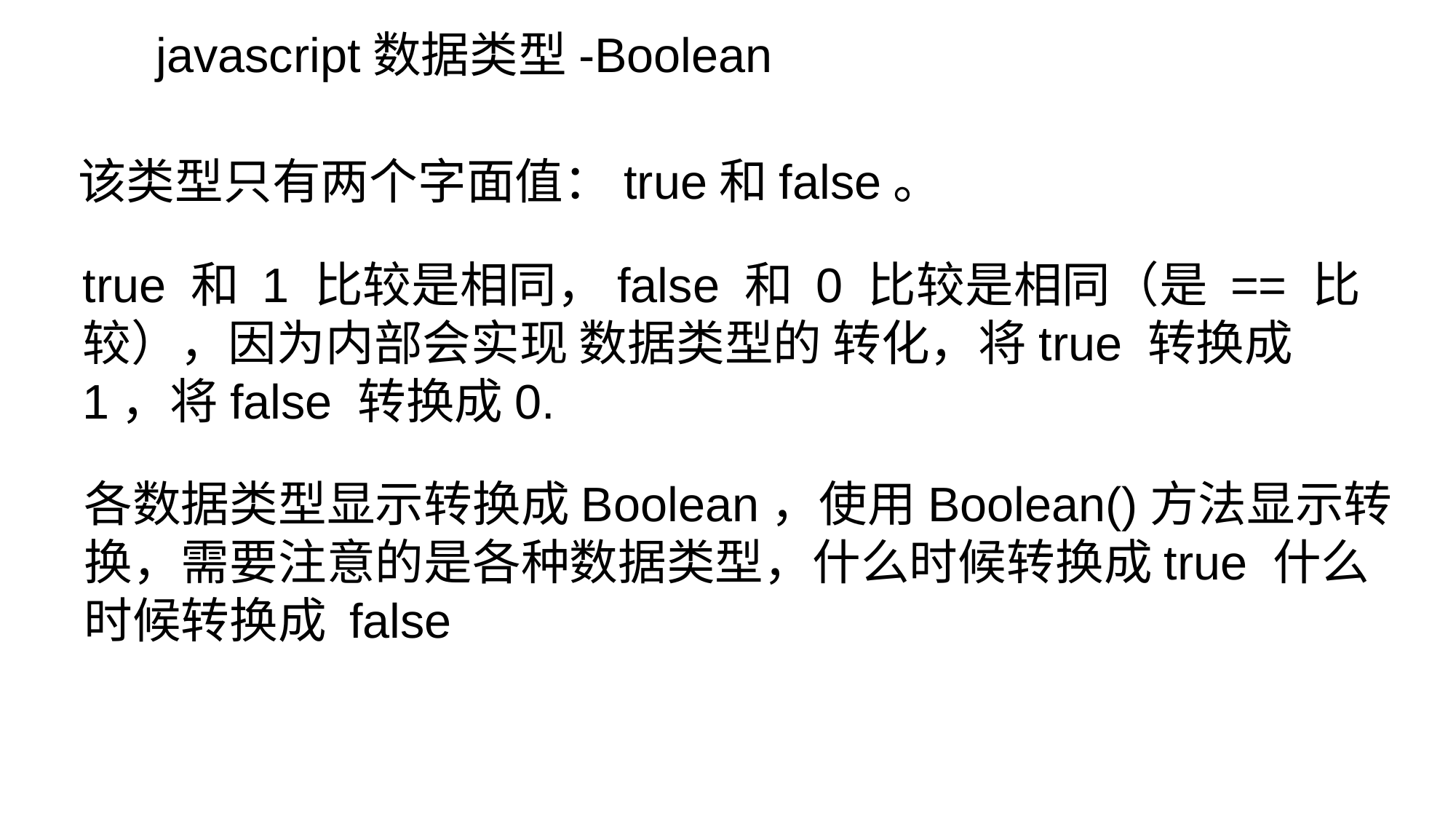

javascript数据类型-Boolean
该类型只有两个字面值：true和false。
true 和 1 比较是相同，false 和 0 比较是相同（是 == 比较），因为内部会实现 数据类型的 转化，将true 转换成1，将false 转换成0.
各数据类型显示转换成Boolean，使用Boolean()方法显示转换，需要注意的是各种数据类型，什么时候转换成true 什么时候转换成 false